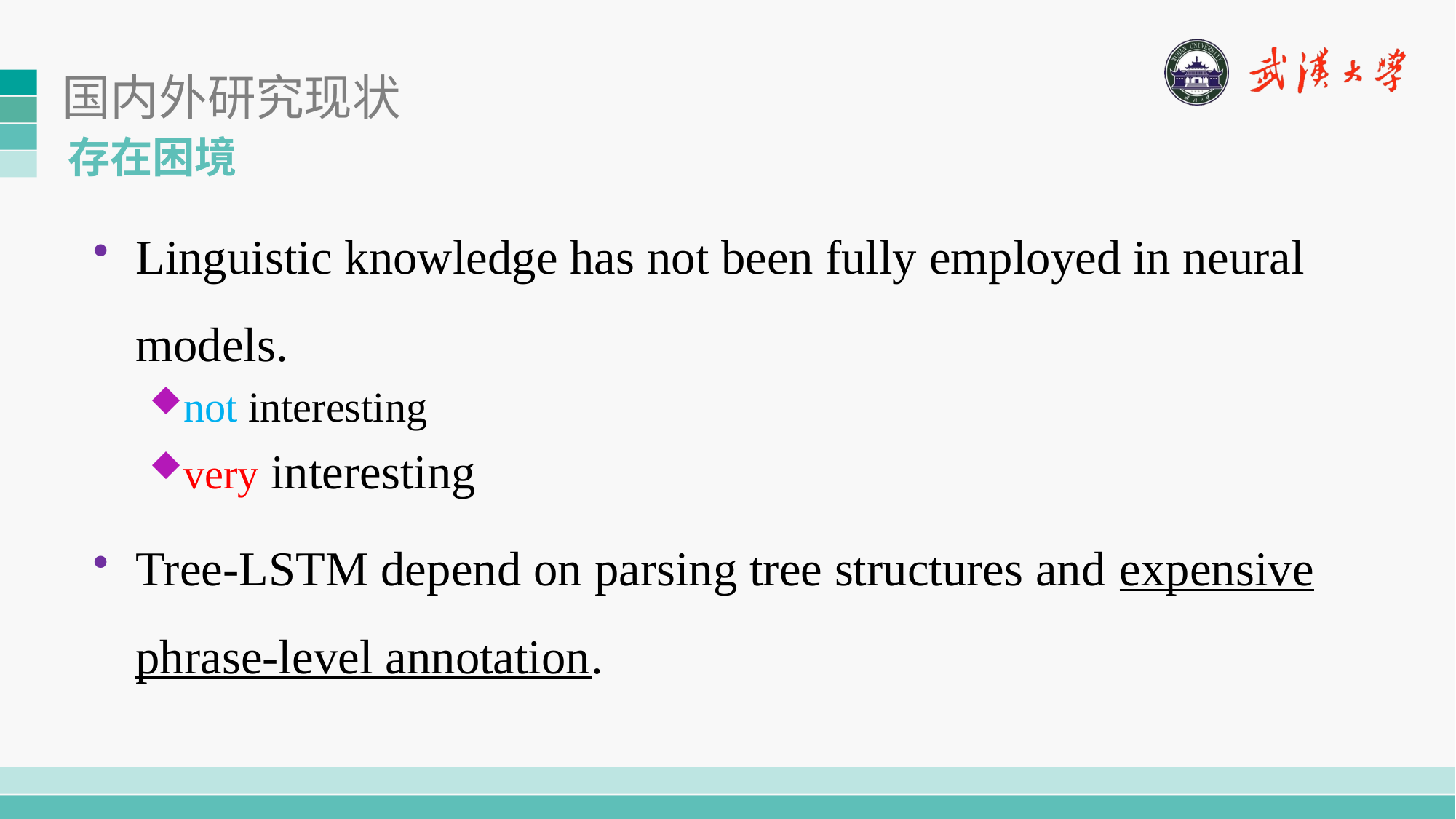

# 国内外研究现状
存在困境
Linguistic knowledge has not been fully employed in neural models.
not interesting
very interesting
Tree-LSTM depend on parsing tree structures and expensive phrase-level annotation.

14